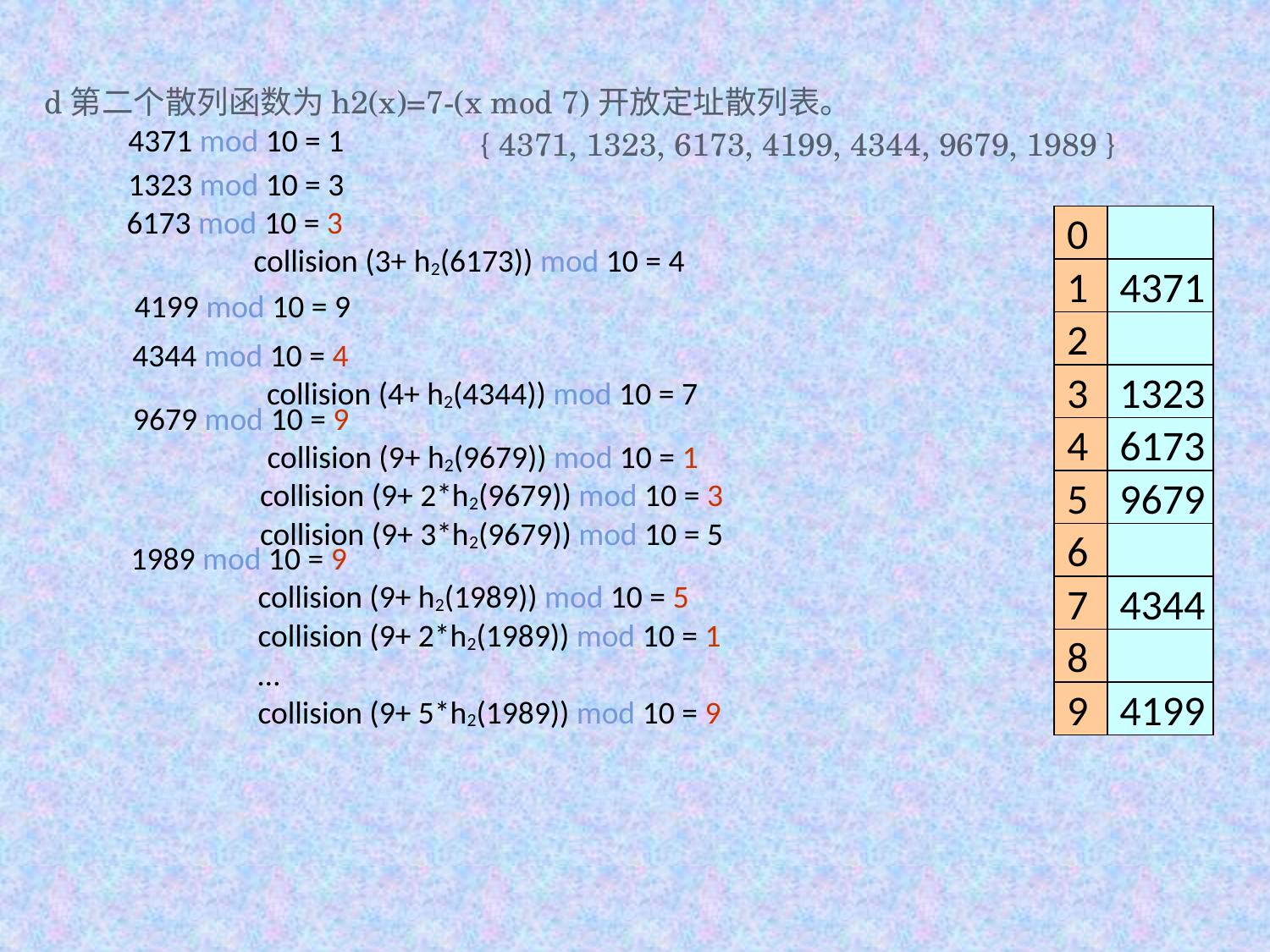

d第二个散列函数为h2(x)=7-(x mod 7)开放定址散列表。
                                                             { 4371, 1323, 6173, 4199, 4344, 9679, 1989 }

4371 mod 10 = 1
1323 mod 10 = 3
6173 mod 10 = 3
	collision (3+ h2(6173)) mod 10 = 4
0

1

2

3

4

5

6

7

8

9

0

1
4371
4199 mod 10 = 9
2

4344 mod 10 = 4
	 collision (4+ h2(4344)) mod 10 = 7
3
1323
9679 mod 10 = 9
	 collision (9+ h2(9679)) mod 10 = 1
	collision (9+ 2*h2(9679)) mod 10 = 3
	collision (9+ 3*h2(9679)) mod 10 = 5
4
6173
5
9679
6

1989 mod 10 = 9
	collision (9+ h2(1989)) mod 10 = 5
	collision (9+ 2*h2(1989)) mod 10 = 1
	…
	collision (9+ 5*h2(1989)) mod 10 = 9
7
4344
8

9
4199